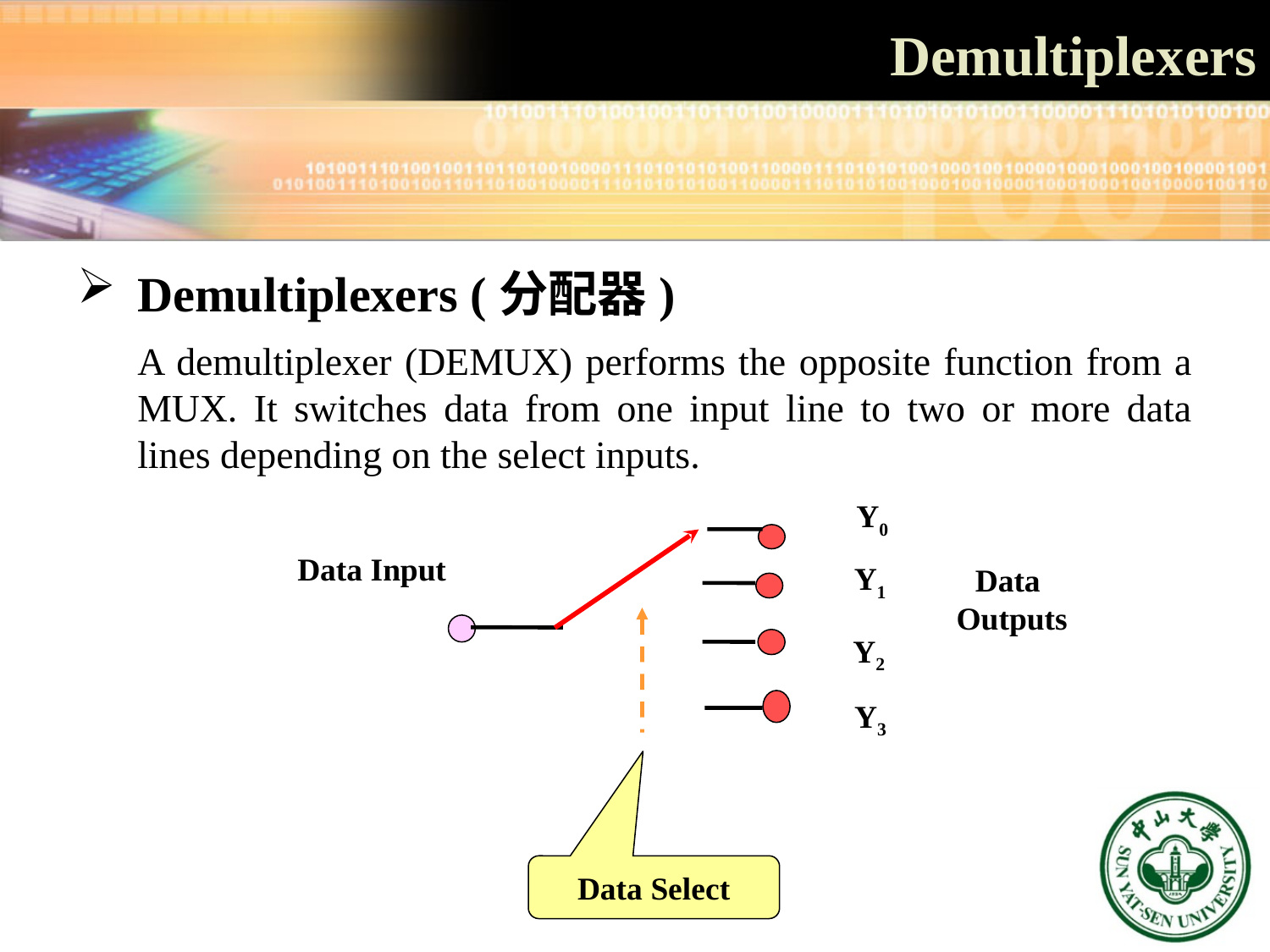

# Demultiplexers
 Demultiplexers (分配器)
A demultiplexer (DEMUX) performs the opposite function from a MUX. It switches data from one input line to two or more data lines depending on the select inputs.
Y0

Data Input
Data
Outputs
Y1

Y2

Y3

Data Select